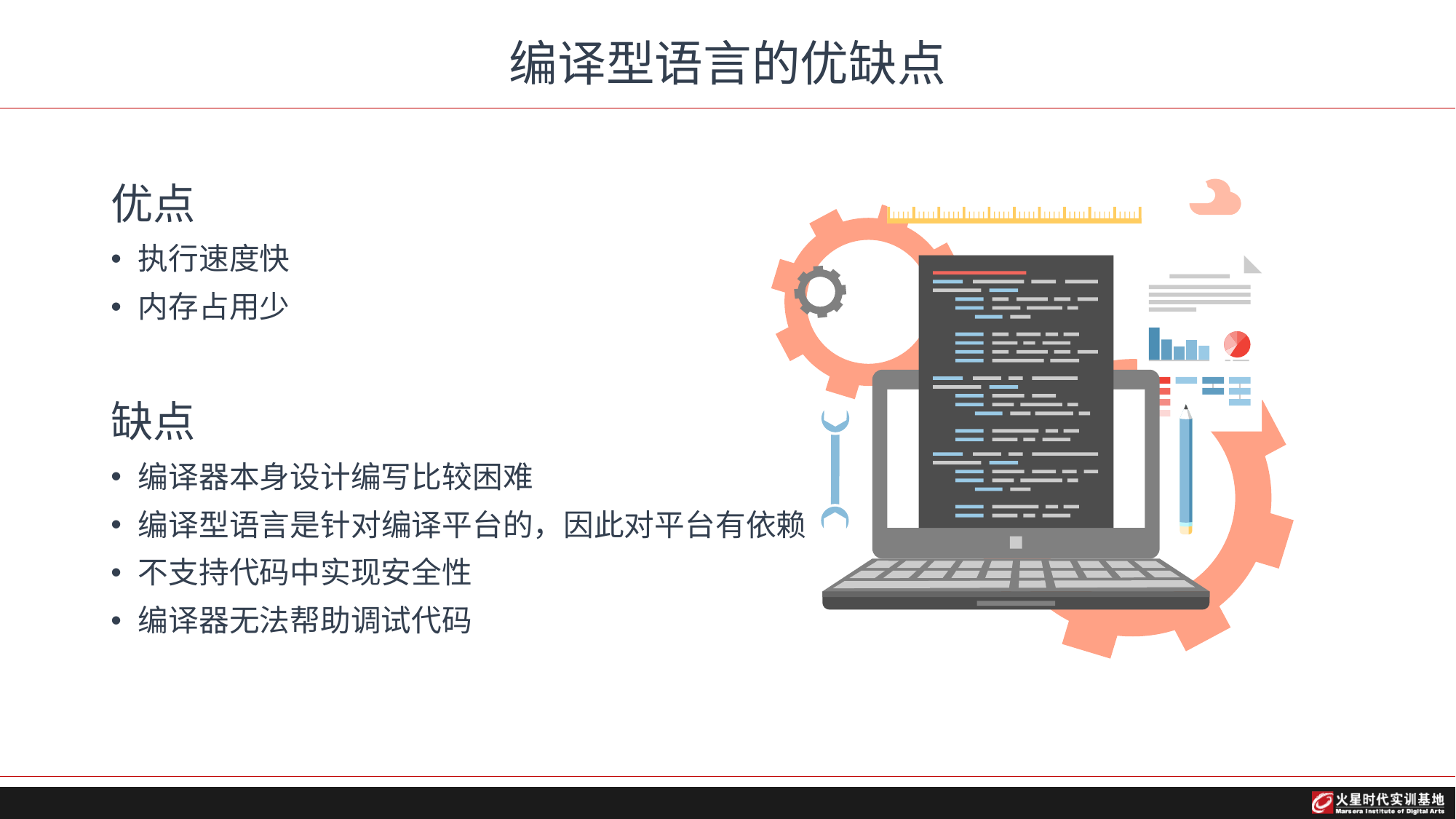

# 编译型语言的优缺点
优点
执行速度快
内存占用少

缺点
编译器本身设计编写比较困难
编译型语言是针对编译平台的，因此对平台有依赖
不支持代码中实现安全性
编译器无法帮助调试代码